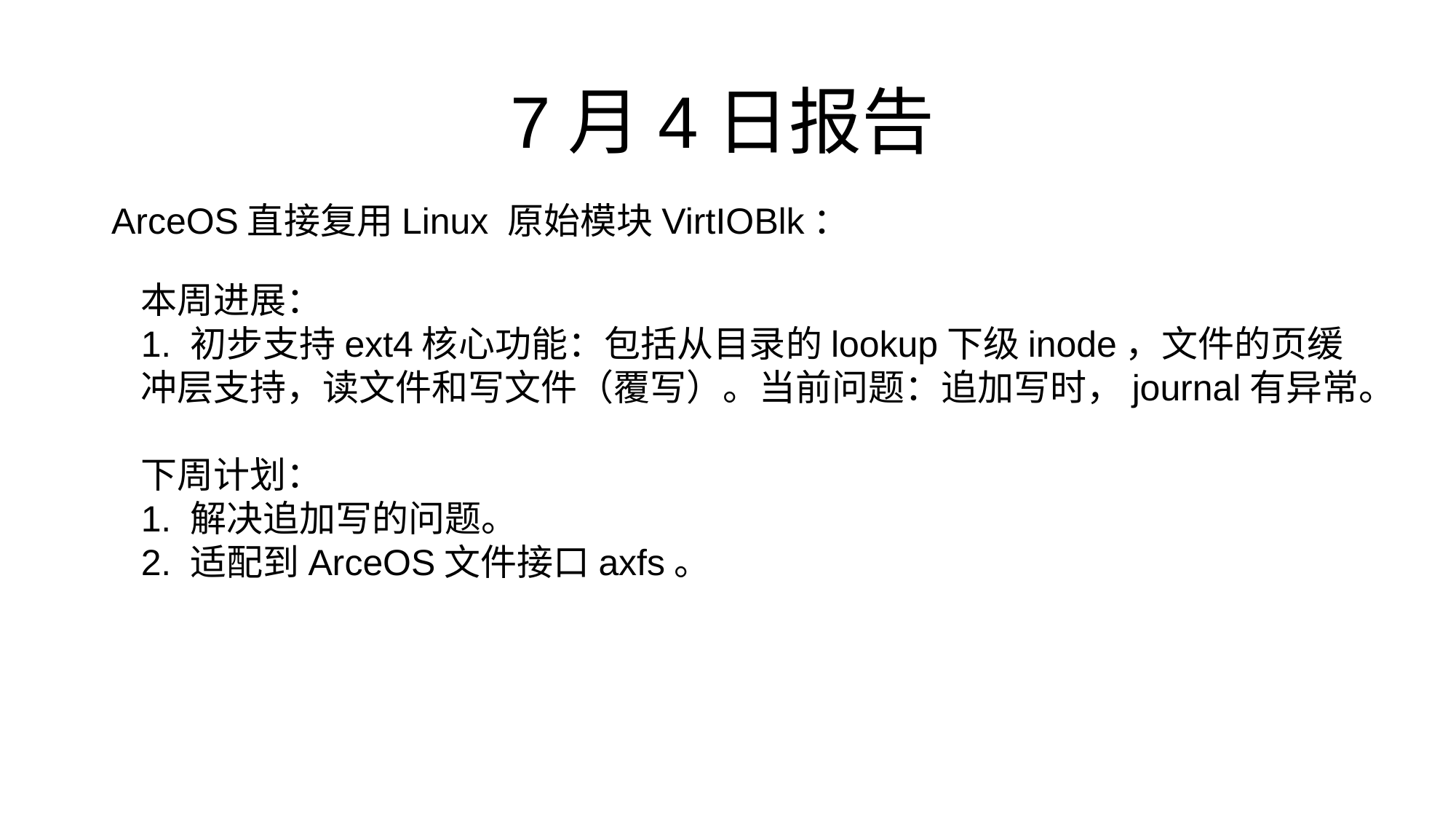

7月4日报告
ArceOS直接复用Linux 原始模块VirtIOBlk：
本周进展：
1. 初步支持ext4核心功能：包括从目录的lookup下级inode，文件的页缓冲层支持，读文件和写文件（覆写）。当前问题：追加写时，journal有异常。

下周计划：
1. 解决追加写的问题。
2. 适配到ArceOS文件接口axfs。